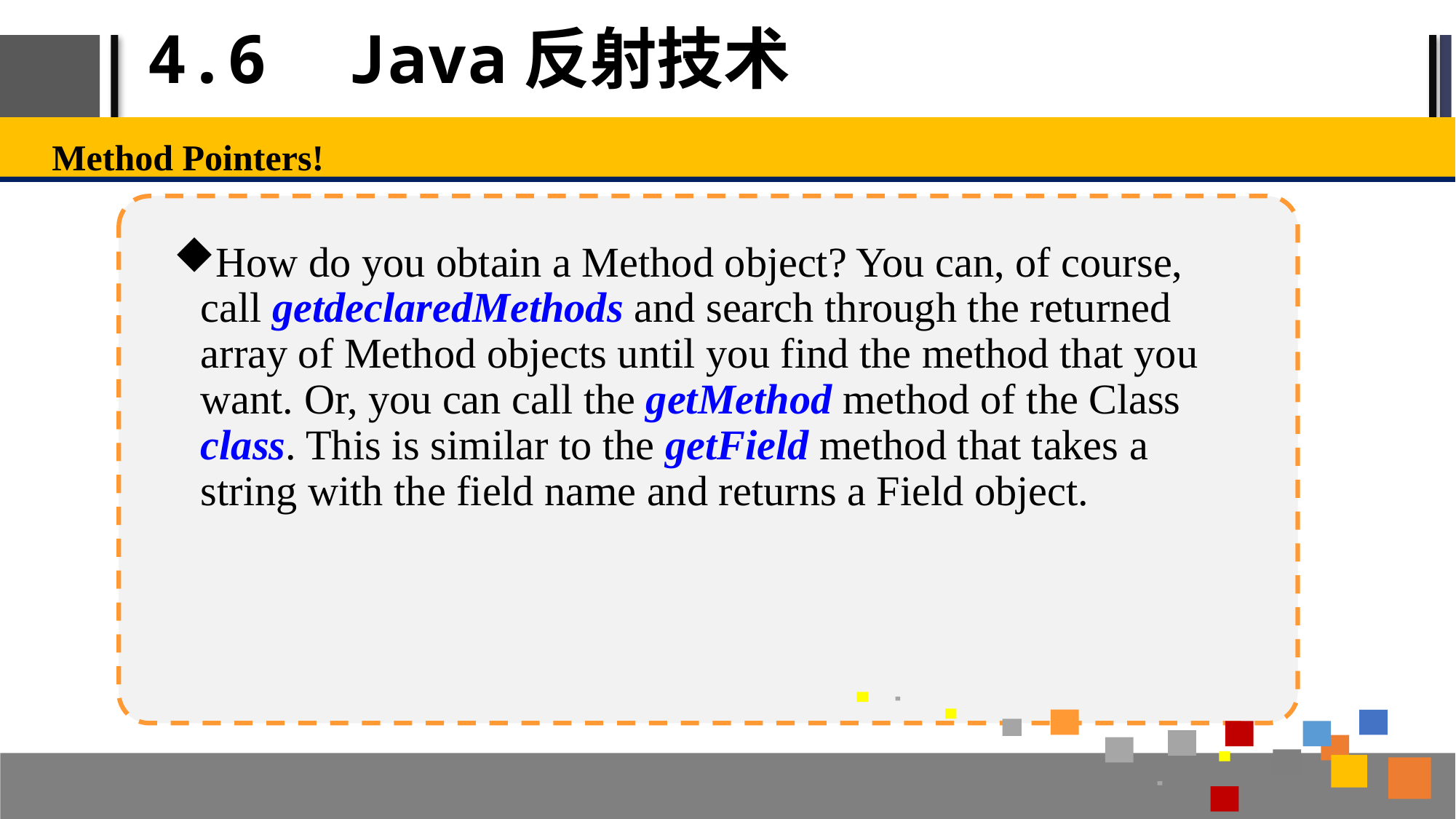

# 4.6  Java反射技术

Method Pointers!

How do you obtain a Method object? You can, of course, call getdeclaredMethods and search through the returned array of Method objects until you find the method that you want. Or, you can call the getMethod method of the Class class. This is similar to the getField method that takes a string with the field name and returns a Field object.